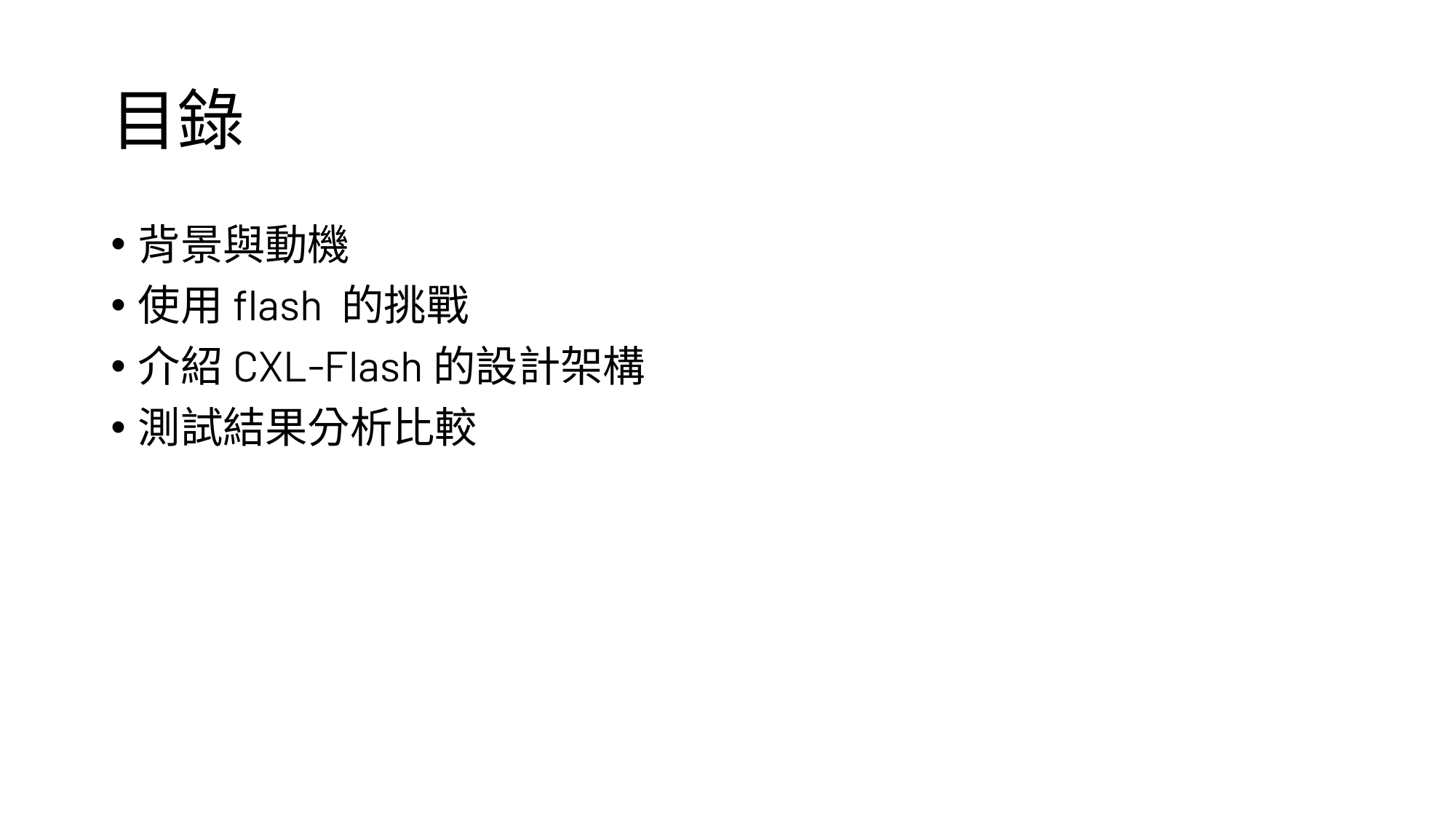

# 目錄
背景與動機
使用flash 的挑戰
介紹CXL-Flash的設計架構
測試結果分析比較